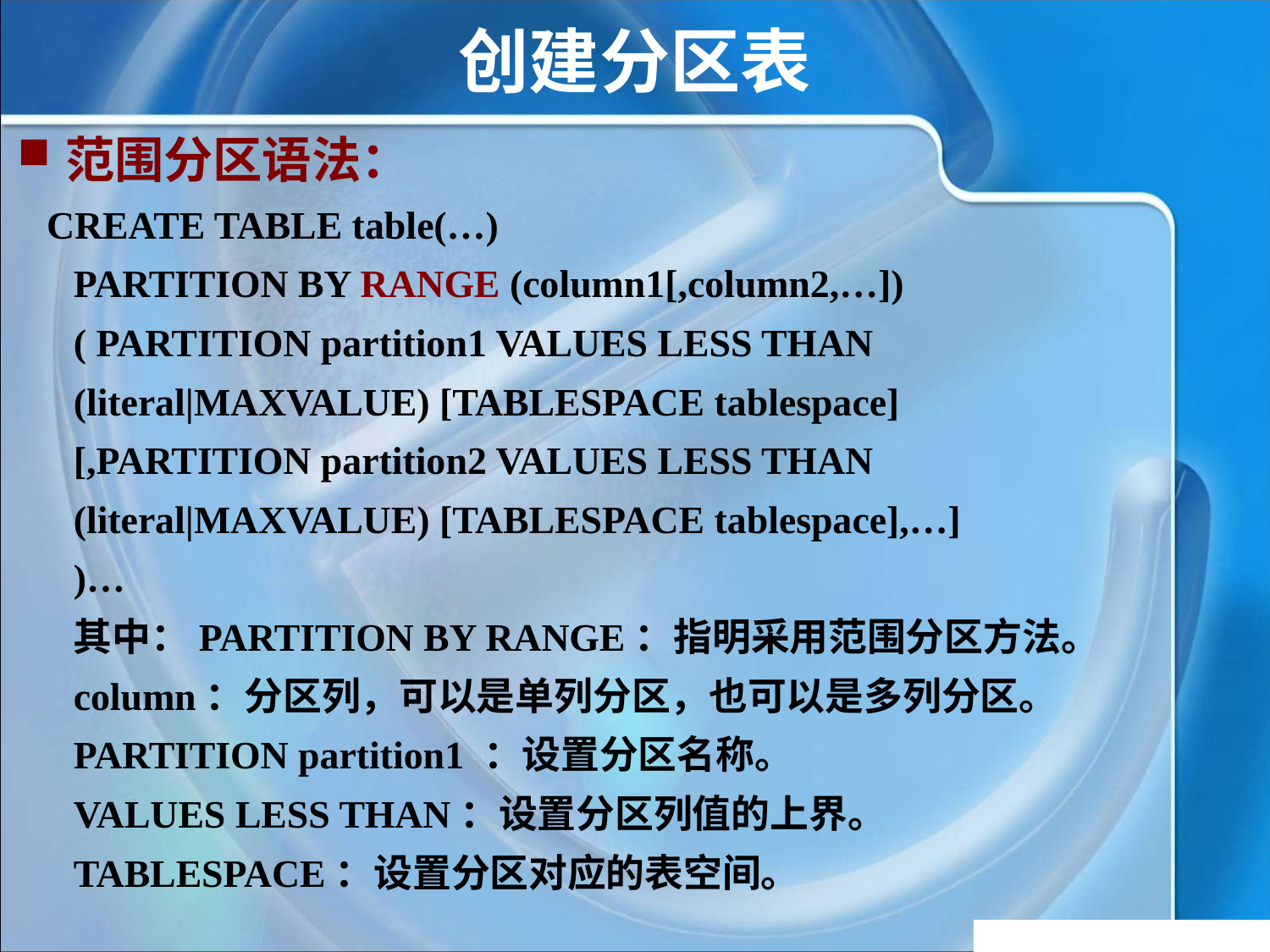

# 创建分区表
范围分区语法：
   CREATE TABLE table(…)
PARTITION BY RANGE (column1[,column2,…])
( PARTITION partition1 VALUES LESS THAN
(literal|MAXVALUE) [TABLESPACE tablespace]
[,PARTITION partition2 VALUES LESS THAN
(literal|MAXVALUE) [TABLESPACE tablespace],…]
)…
其中：PARTITION BY RANGE：指明采用范围分区方法。
column：分区列，可以是单列分区，也可以是多列分区。
PARTITION partition1 ：设置分区名称。
VALUES LESS THAN：设置分区列值的上界。
TABLESPACE：设置分区对应的表空间。
140